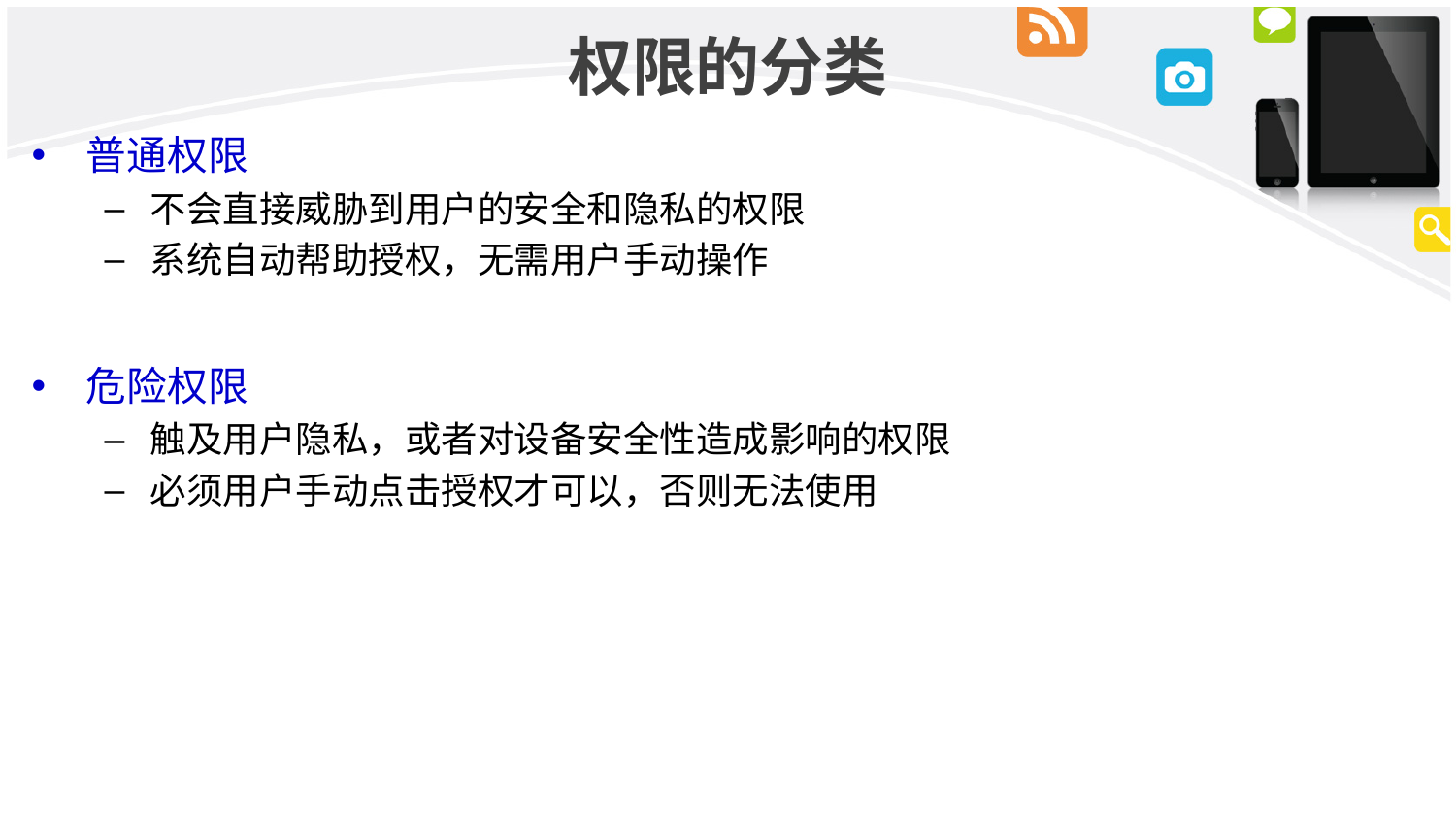

# 权限的分类
普通权限
不会直接威胁到用户的安全和隐私的权限
系统自动帮助授权，无需用户手动操作

危险权限
触及用户隐私，或者对设备安全性造成影响的权限
必须用户手动点击授权才可以，否则无法使用